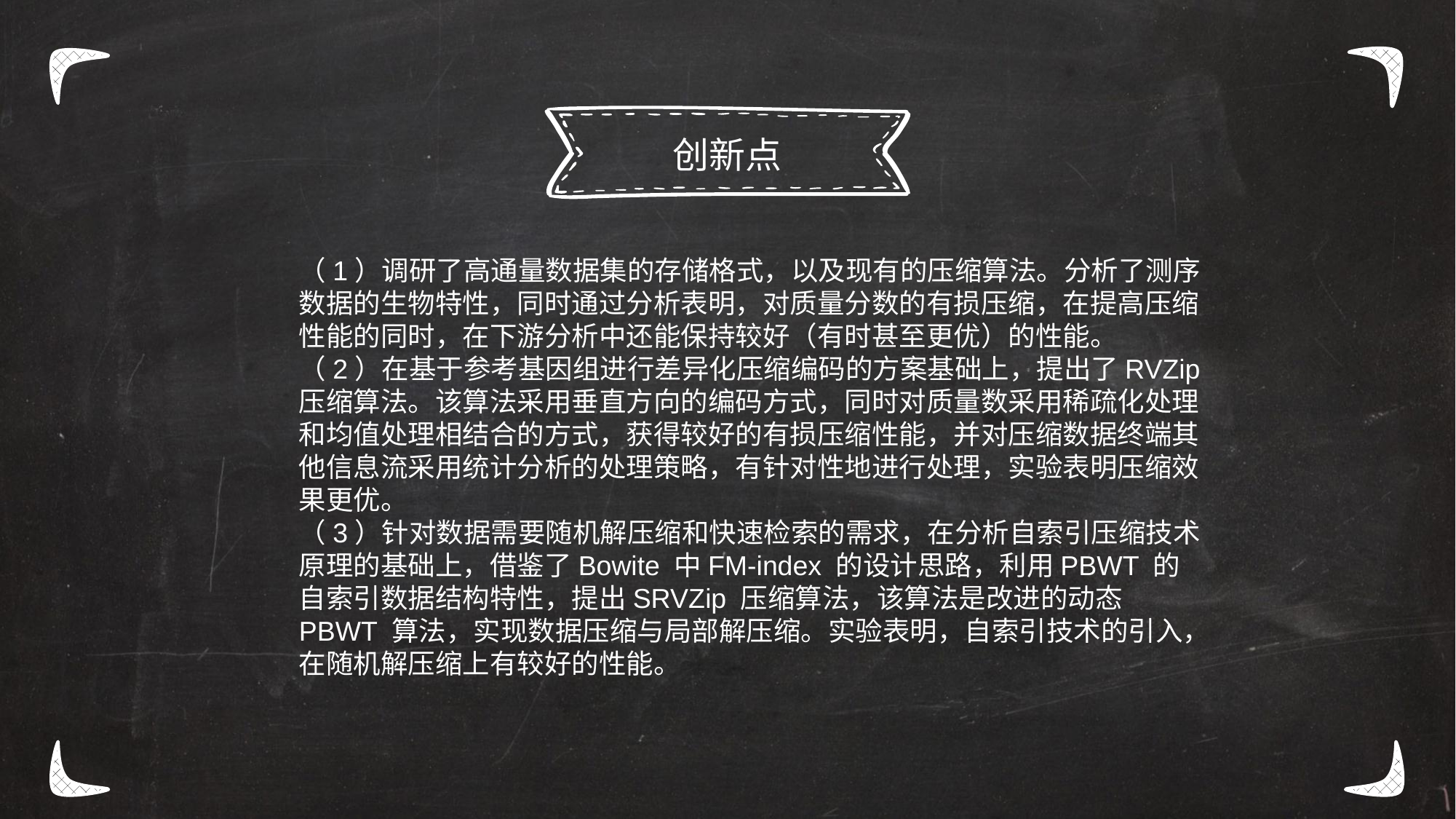

创新点
（1）调研了高通量数据集的存储格式，以及现有的压缩算法。分析了测序数据的生物特性，同时通过分析表明，对质量分数的有损压缩，在提高压缩性能的同时，在下游分析中还能保持较好（有时甚至更优）的性能。
（2）在基于参考基因组进行差异化压缩编码的方案基础上，提出了RVZip压缩算法。该算法采用垂直方向的编码方式，同时对质量数采用稀疏化处理和均值处理相结合的方式，获得较好的有损压缩性能，并对压缩数据终端其他信息流采用统计分析的处理策略，有针对性地进行处理，实验表明压缩效果更优。
（3）针对数据需要随机解压缩和快速检索的需求，在分析自索引压缩技术原理的基础上，借鉴了Bowite 中FM-index 的设计思路，利用PBWT 的自索引数据结构特性，提出SRVZip 压缩算法，该算法是改进的动态PBWT 算法，实现数据压缩与局部解压缩。实验表明，自索引技术的引入，在随机解压缩上有较好的性能。